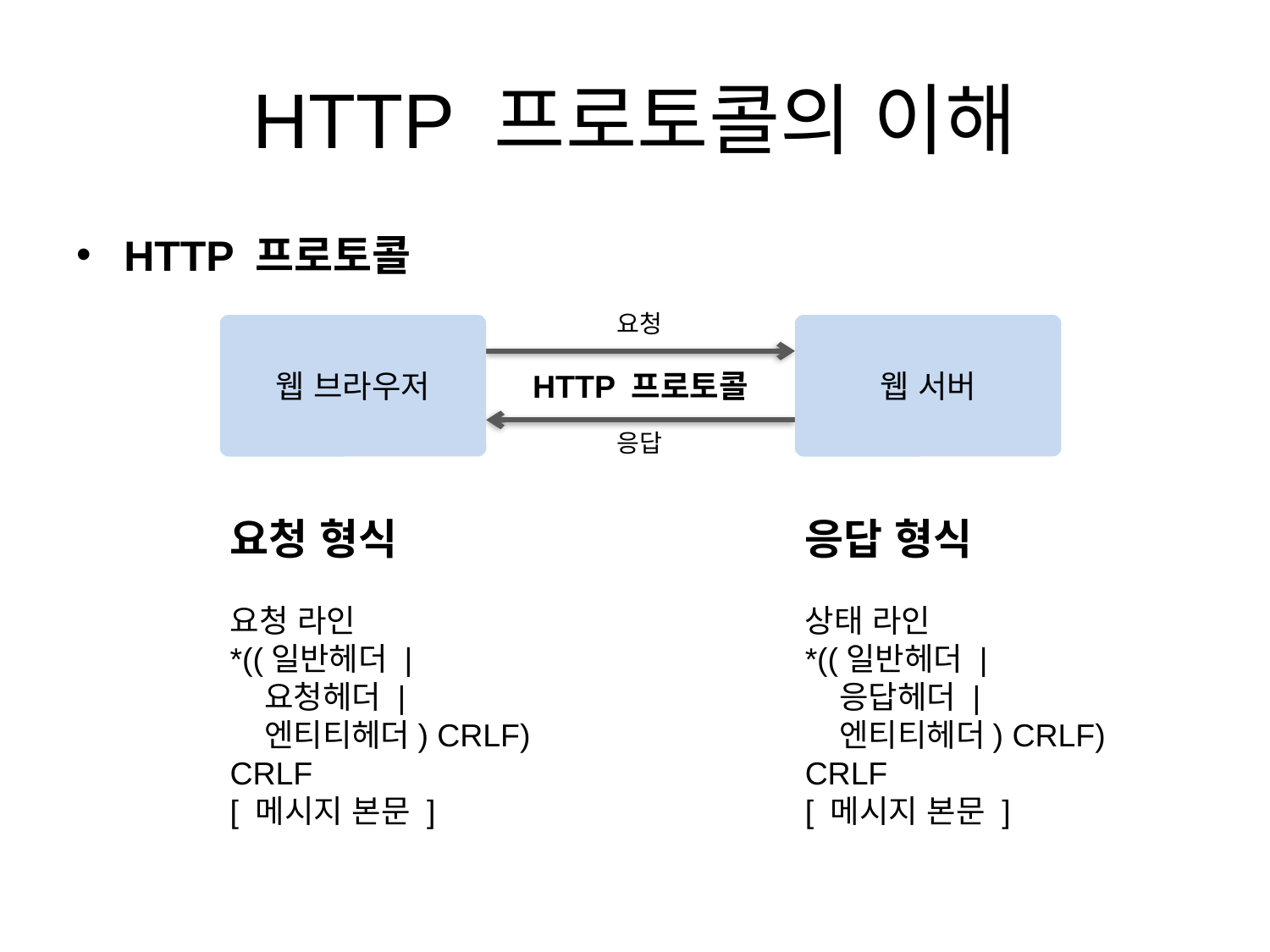

# HTTP 프로토콜의 이해
HTTP 프로토콜
요청
웹 브라우저
웹 서버
HTTP 프로토콜
응답
요청 형식

요청 라인
*((일반헤더 |
   요청헤더 |
   엔티티헤더) CRLF)
CRLF
[ 메시지 본문 ]
응답 형식

상태 라인
*((일반헤더 |
   응답헤더 |
   엔티티헤더) CRLF)
CRLF
[ 메시지 본문 ]